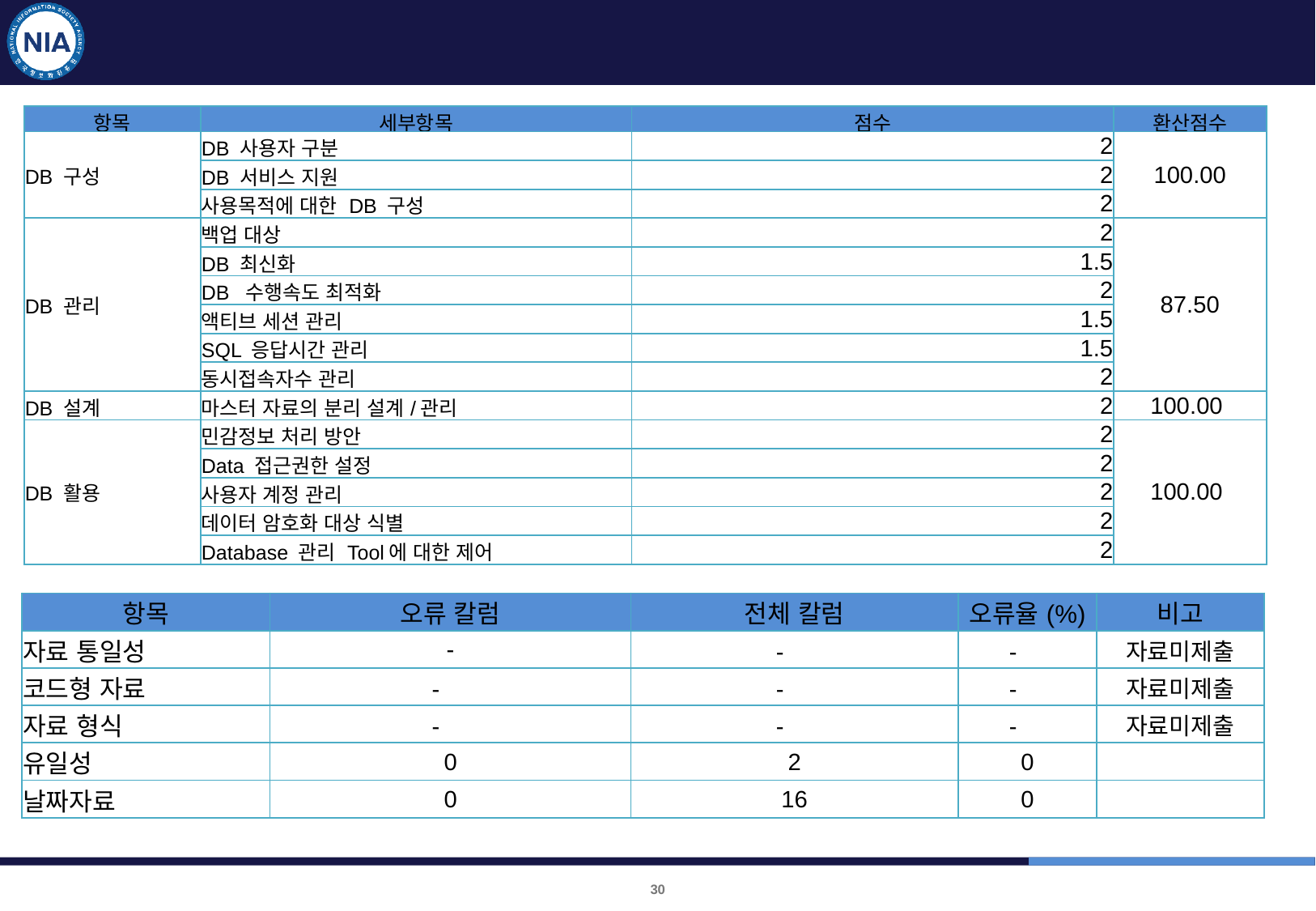

품질진단 결과 : 유통소비 플랫폼
| 항목 | 세부항목 | 점수 | 환산점수 |
| --- | --- | --- | --- |
| DB 구성 | DB 사용자 구분 | 2 | 100.00 |
|  | DB 서비스 지원 | 2 |  |
|  | 사용목적에 대한 DB 구성 | 2 |  |
| DB 관리 | 백업 대상 | 2 | 87.50 |
|  | DB 최신화 | 1.5 |  |
|  | DB 수행속도 최적화 | 2 |  |
|  | 액티브 세션 관리 | 1.5 |  |
|  | SQL 응답시간 관리 | 1.5 |  |
|  | 동시접속자수 관리 | 2 |  |
| DB 설계 | 마스터 자료의 분리 설계/관리 | 2 | 100.00 |
| DB 활용 | 민감정보 처리 방안 | 2 | 100.00 |
|  | Data 접근권한 설정 | 2 |  |
|  | 사용자 계정 관리 | 2 |  |
|  | 데이터 암호화 대상 식별 | 2 |  |
|  | Database 관리 Tool에 대한 제어 | 2 |  |
| 항목 | 오류 칼럼 | 전체 칼럼 | 오류율(%) | 비고 |
| --- | --- | --- | --- | --- |
| 자료 통일성 | - | - | - | 자료미제출 |
| 코드형 자료 | - | - | - | 자료미제출 |
| 자료 형식 | - | - | - | 자료미제출 |
| 유일성 | 0 | 2 | 0 |  |
| 날짜자료 | 0 | 16 | 0 |  |